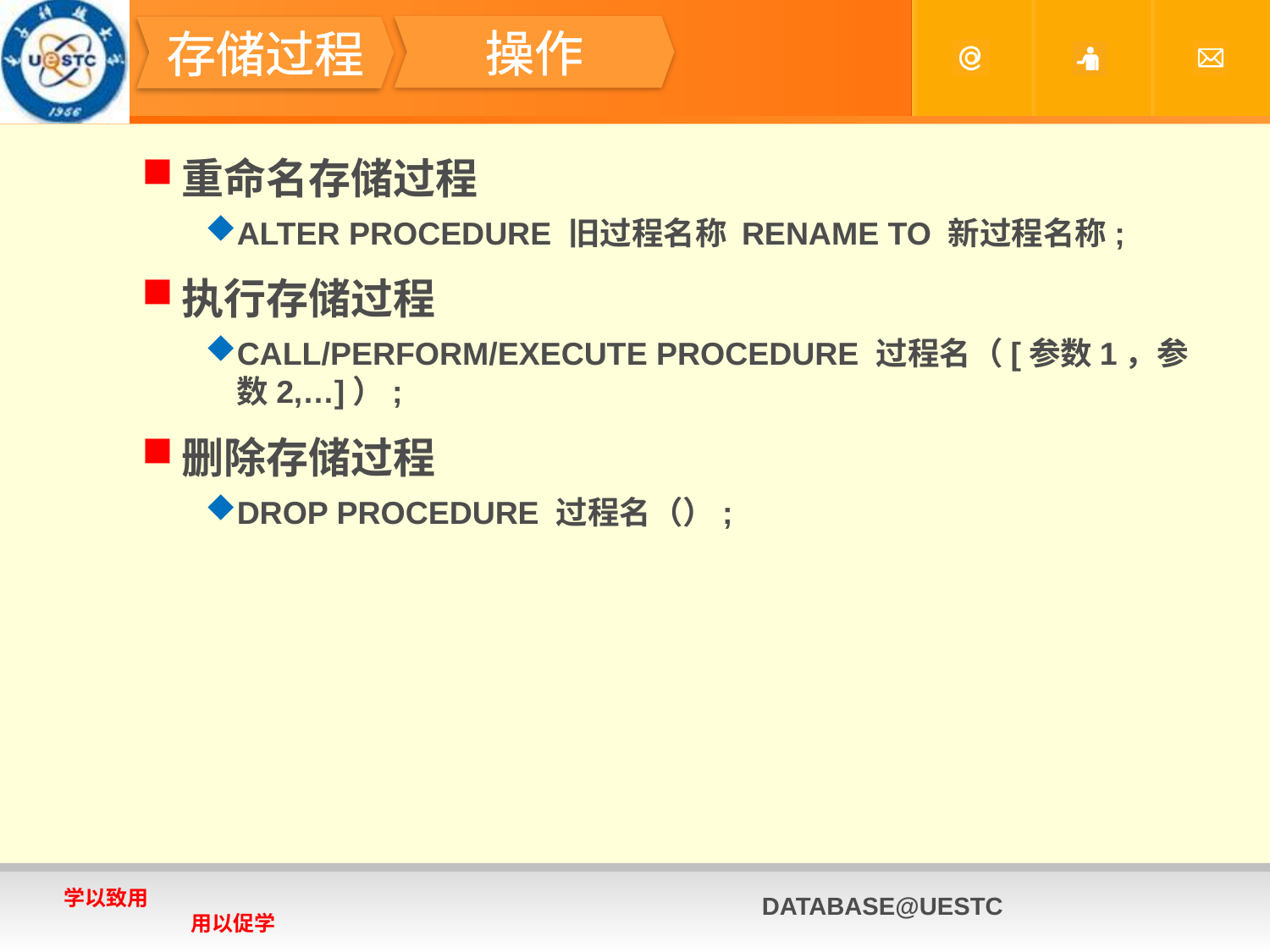

#
操作
存储过程
重命名存储过程
ALTER PROCEDURE 旧过程名称 RENAME TO 新过程名称;
执行存储过程
CALL/PERFORM/EXECUTE PROCEDURE 过程名（[参数1，参数2,…]）;
删除存储过程
DROP PROCEDURE 过程名（）;